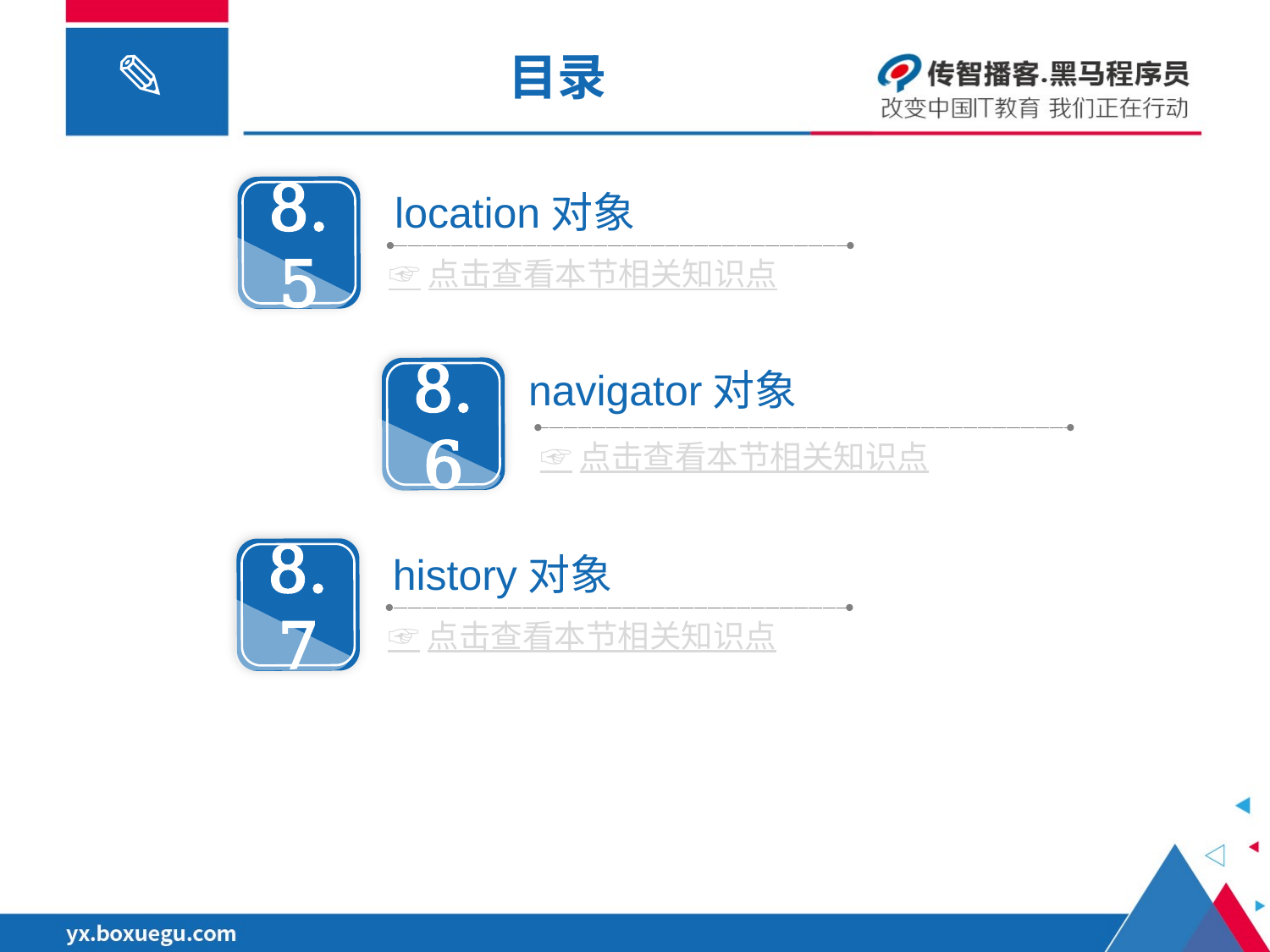

# 目录
8.5

location对象
☞点击查看本节相关知识点
8.6

navigator对象
☞点击查看本节相关知识点
8.7

history对象
☞点击查看本节相关知识点